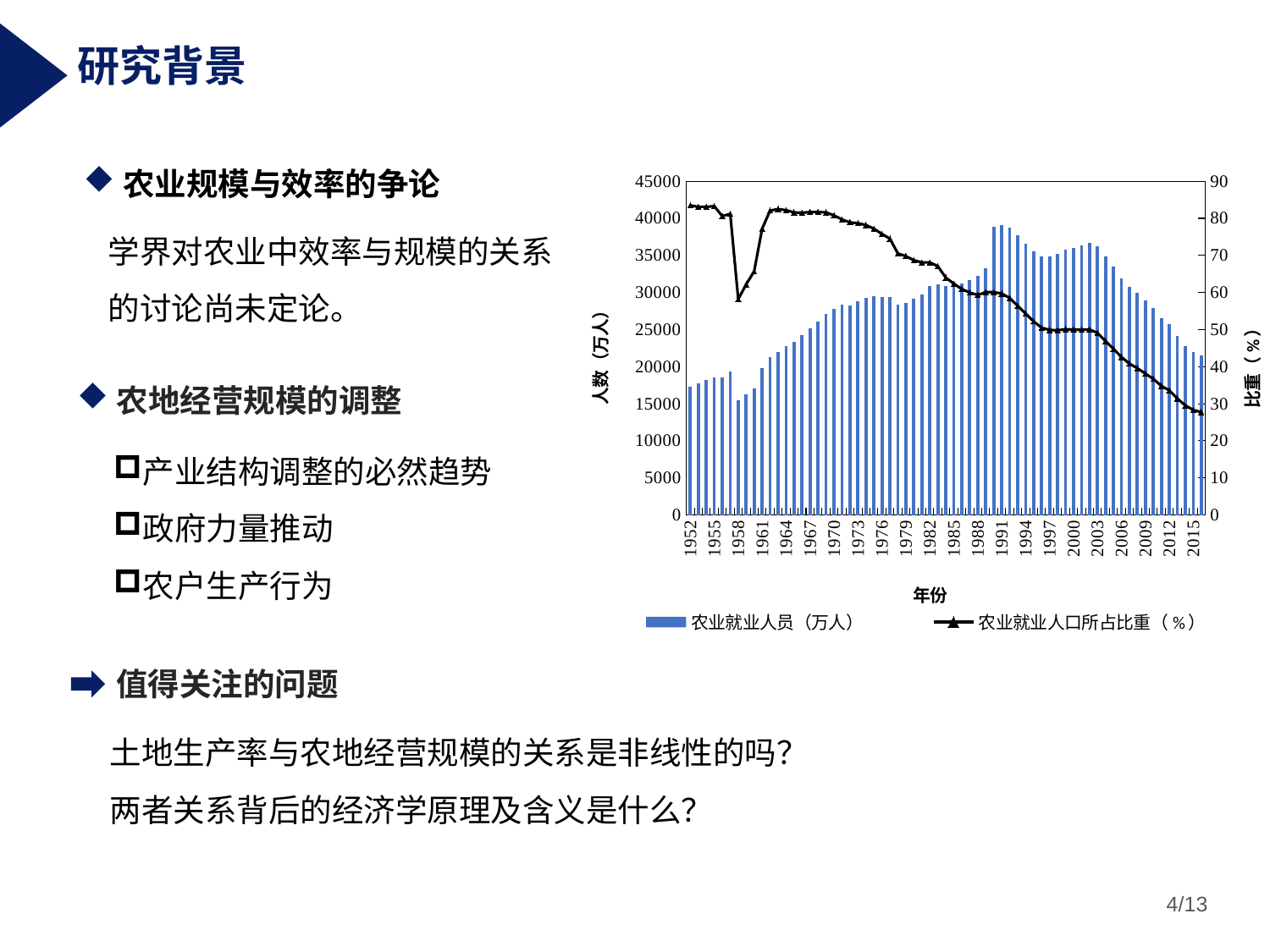

研究背景

### Chart

| Category | 农业就业人员（万人） | 农业就业人口所占比重（%） |
|---|---|---|
| 1952 | 17317.0 | 83.5 |
| 1953 | 17747.0 | 83.1 |
| 1954 | 18151.0 | 83.1 |
| 1955 | 18592.0 | 83.3 |
| 1956 | 18544.0 | 80.6 |
| 1957 | 19309.0 | 81.2 |
| 1958 | 15490.0 | 58.2 |
| 1959 | 16271.0 | 62.2 |
| 1960 | 17016.0 | 65.7 |
| 1961 | 19747.0 | 77.2 |
| 1962 | 21276.0 | 82.1 |
| 1963 | 21966.0 | 82.5 |
| 1964 | 22801.0 | 82.2 |
| 1965 | 23396.0 | 81.6 |
| 1966 | 24297.0 | 81.5 |
| 1967 | 25165.0 | 81.7 |
| 1968 | 26063.0 | 81.7 |
| 1969 | 27117.0 | 81.6 |
| 1970 | 27811.0 | 80.8 |
| 1971 | 28397.0 | 79.7 |
| 1972 | 28283.0 | 78.9 |
| 1973 | 28857.0 | 78.7 |
| 1974 | 29218.0 | 78.2 |
| 1975 | 29456.0 | 77.2 |
| 1976 | 29443.0 | 75.8 |
| 1977 | 29340.0 | 74.5 |
| 1978 | 28318.0 | 70.5 |
| 1979 | 28634.0 | 69.8 |
| 1980 | 29122.0 | 68.7 |
| 1981 | 29777.0 | 68.1 |
| 1982 | 30859.0 | 68.1 |
| 1983 | 31151.0 | 67.1 |
| 1984 | 30868.0 | 64.0 |
| 1985 | 31130.0 | 62.4 |
| 1986 | 31254.0 | 60.9 |
| 1987 | 31663.0 | 60.0 |
| 1988 | 32249.0 | 59.3 |
| 1989 | 33225.0 | 60.1 |
| 1990 | 38914.149 | 60.1 |
| 1991 | 39098.127 | 59.7 |
| 1992 | 38698.92 | 58.5 |
| 1993 | 37679.712 | 56.4 |
| 1994 | 36628.065 | 54.3 |
| 1995 | 35529.93 | 52.2 |
| 1996 | 34819.75 | 50.5 |
| 1997 | 34840.18 | 49.9 |
| 1998 | 35177.226 | 49.8 |
| 1999 | 35768.394 | 50.1 |
| 2000 | 36042.5 | 50.0 |
| 2001 | 36398.5 | 50.0 |
| 2002 | 36640.0 | 50.0 |
| 2003 | 36204.376 | 49.1 |
| 2004 | 34829.816 | 46.9 |
| 2005 | 33441.856 | 44.8 |
| 2006 | 31940.628 | 42.6 |
| 2007 | 30730.968 | 40.8 |
| 2008 | 29923.344 | 39.6 |
| 2009 | 28890.468 | 38.1 |
| 2010 | 27930.535 | 36.7 |
| 2011 | 26594.16 | 34.8 |
| 2012 | 25773.0 | 33.6 |
| 2013 | 24171.0 | 31.4 |
| 2014 | 22790.0 | 29.5 |
| 2015 | 21919.0 | 28.3 |
| 2016 | 21496.0 | 27.7 |
农业规模与效率的争论
学界对农业中效率与规模的关系的讨论尚未定论。
产业结构调整的必然趋势
政府力量推动
农户生产行为
农地经营规模的调整
值得关注的问题

土地生产率与农地经营规模的关系是非线性的吗？
两者关系背后的经济学原理及含义是什么？